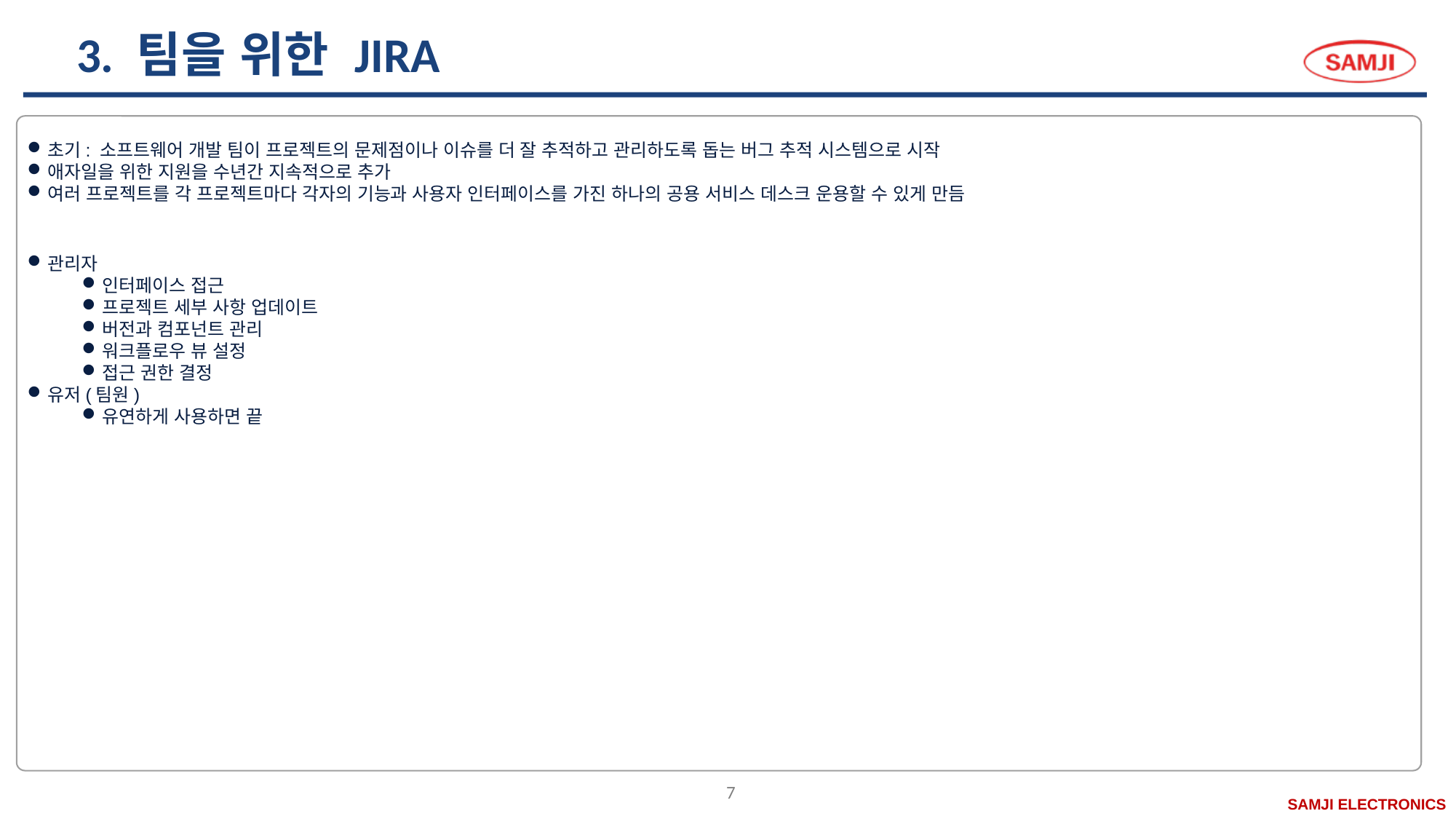

# 3. 팀을 위한 JIRA

초기: 소프트웨어 개발 팀이 프로젝트의 문제점이나 이슈를 더 잘 추적하고 관리하도록 돕는 버그 추적 시스템으로 시작
애자일을 위한 지원을 수년간 지속적으로 추가
여러 프로젝트를 각 프로젝트마다 각자의 기능과 사용자 인터페이스를 가진 하나의 공용 서비스 데스크 운용할 수 있게 만듬
관리자
인터페이스 접근
프로젝트 세부 사항 업데이트
버전과 컴포넌트 관리
워크플로우 뷰 설정
접근 권한 결정
유저(팀원)
유연하게 사용하면 끝